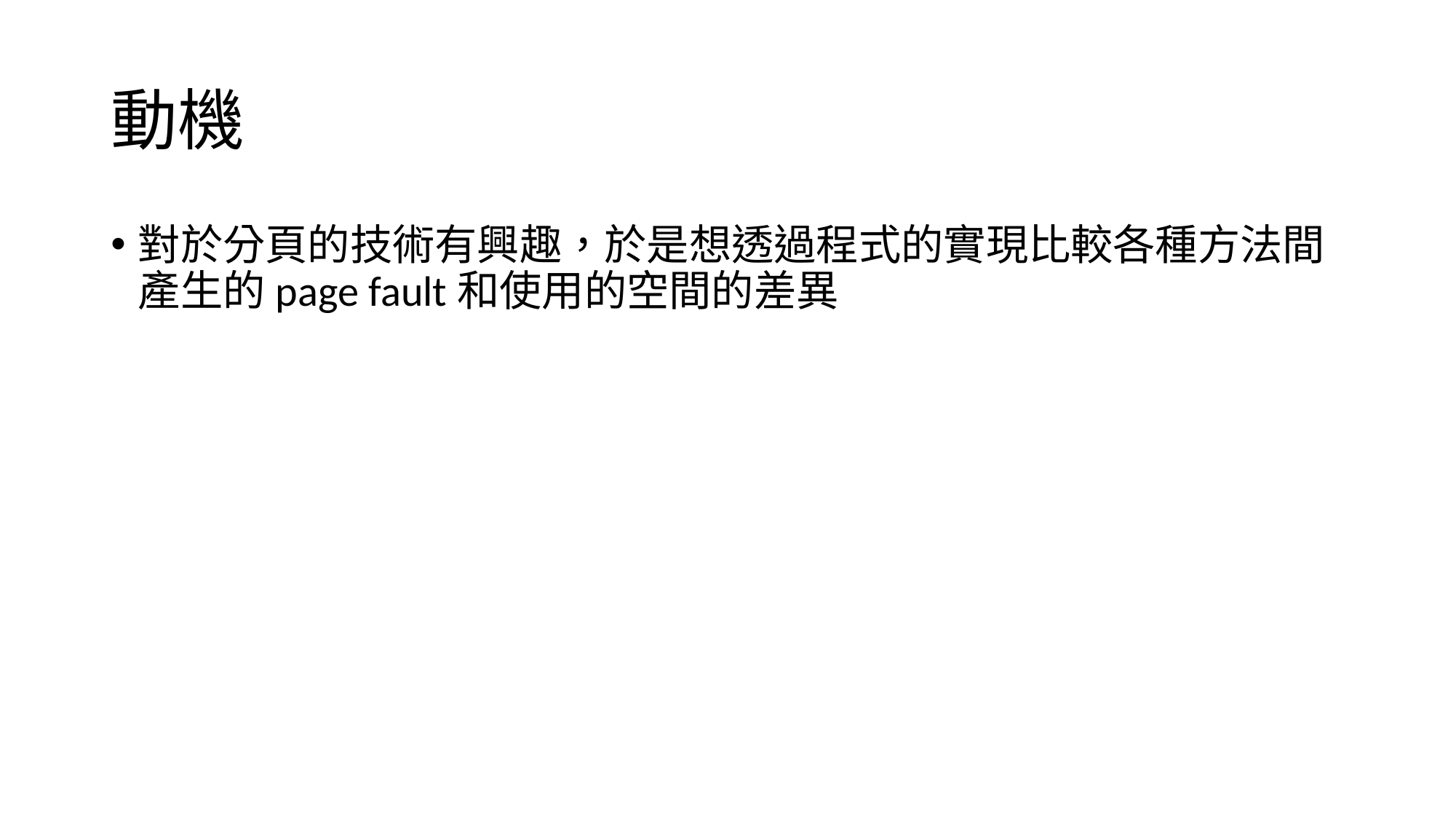

# 動機
對於分頁的技術有興趣，於是想透過程式的實現比較各種方法間產生的page fault和使用的空間的差異